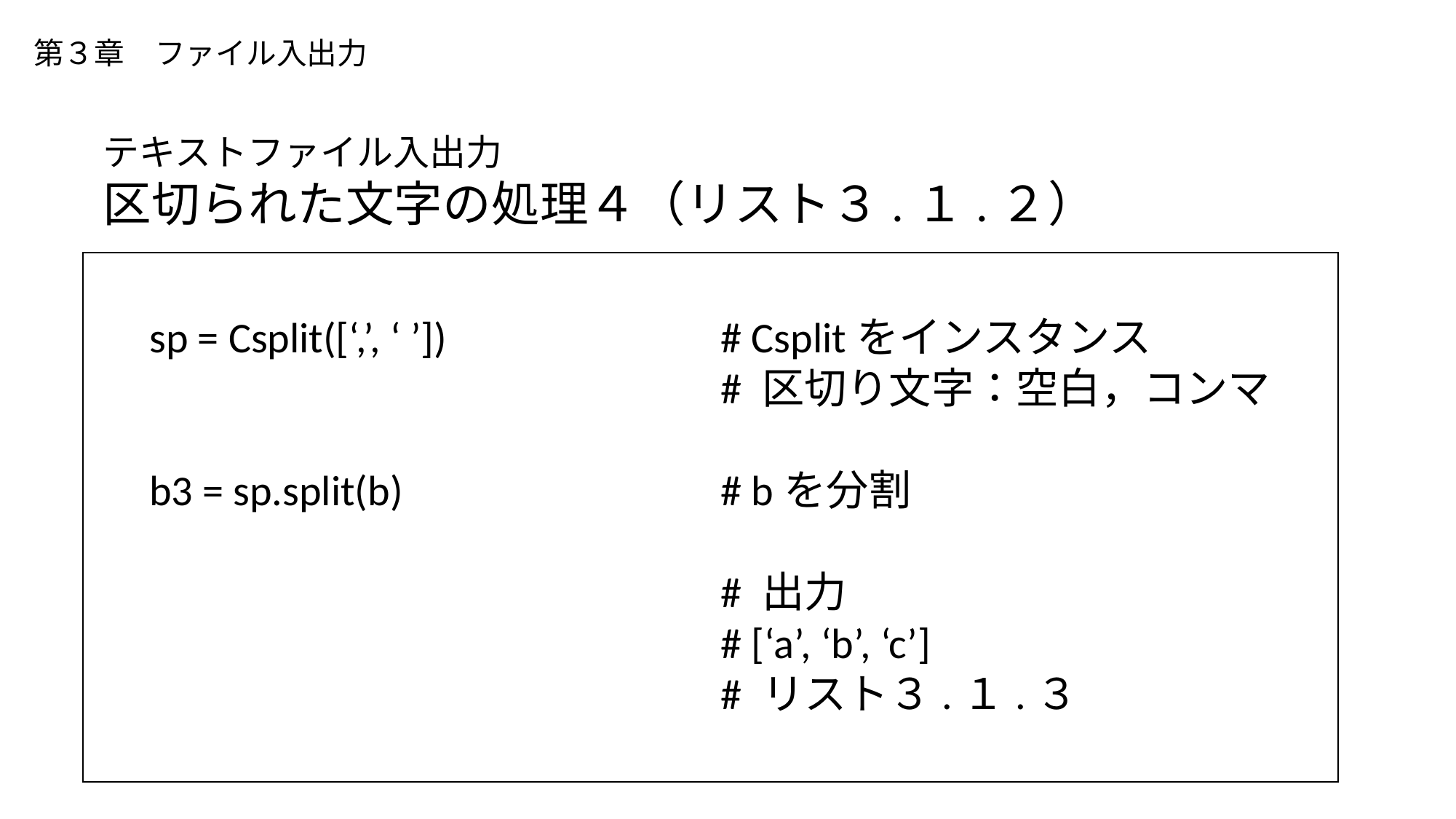

# 第３章　ファイル入出力
テキストファイル入出力
区切られた文字の処理４（リスト３.１.２）

sp = Csplit([‘,’, ‘ ’])

b3 = sp.split(b)
# Csplitをインスタンス
# 区切り文字：空白，コンマ

# bを分割

# 出力
# [‘a’, ‘b’, ‘c’]
# リスト３.１.３